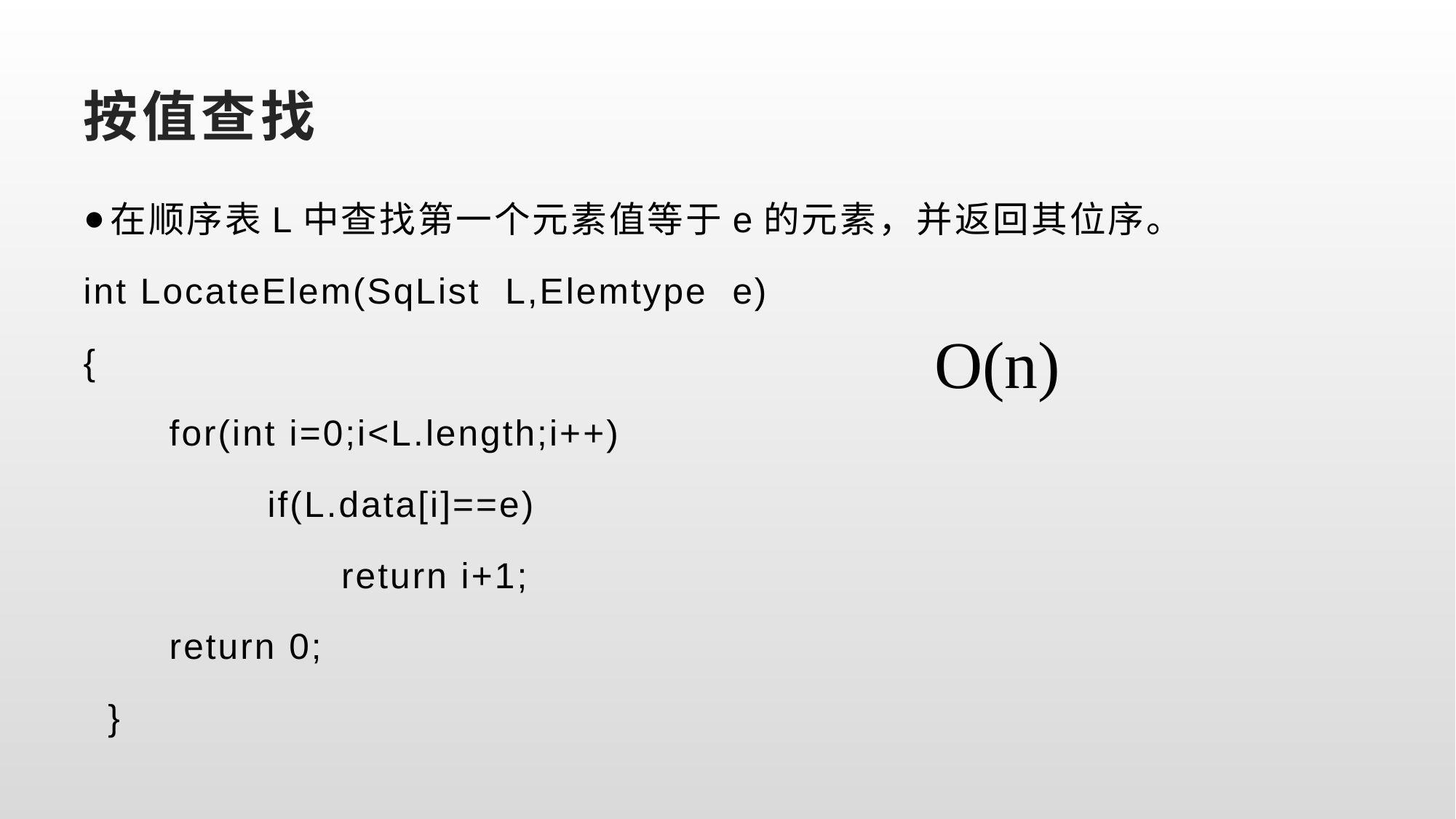

# 按值查找
在顺序表L中查找第一个元素值等于e的元素，并返回其位序。
int LocateElem(SqList  L,Elemtype  e)
{
       for(int i=0;i<L.length;i++)
               if(L.data[i]==e)
                     return i+1;
       return 0;
  }
O(n)